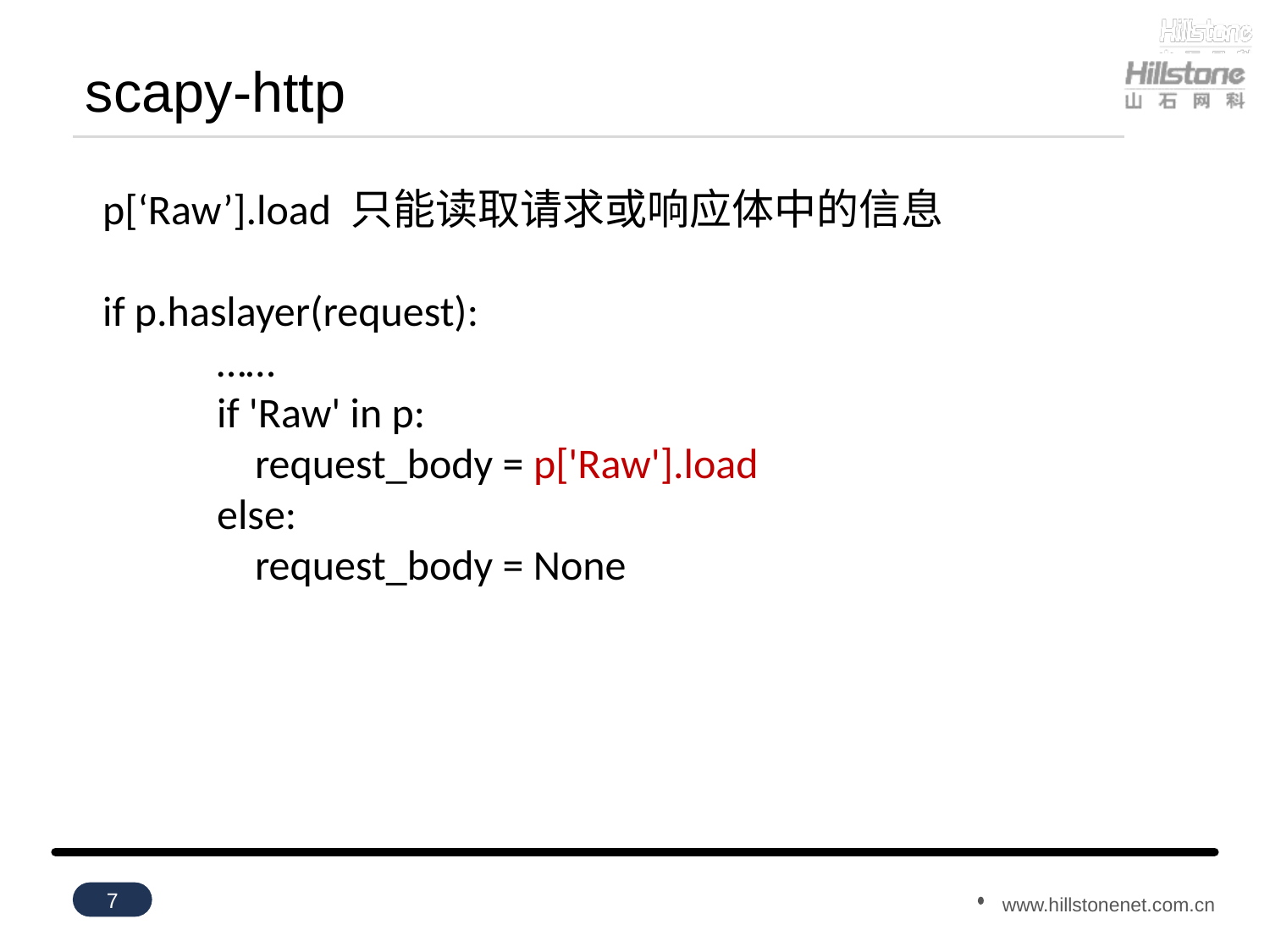

# scapy-http
p[‘Raw’].load 只能读取请求或响应体中的信息

if p.haslayer(request):
            ……
            if 'Raw' in p:
                request_body = p['Raw'].load
            else:
                request_body = None